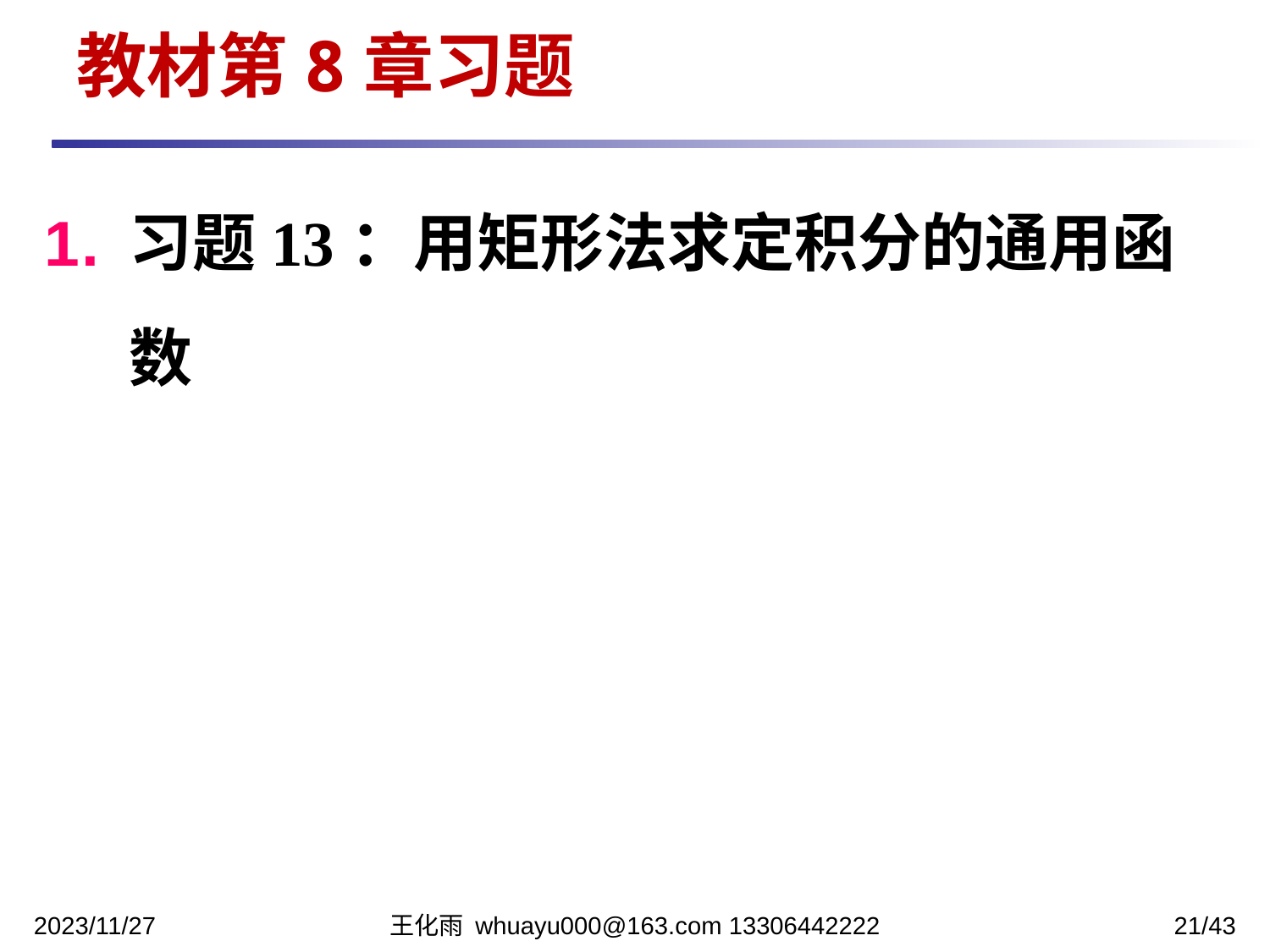

教材第8章习题
习题13：用矩形法求定积分的通用函数

2023/11/27
王化雨 whuayu000@163.com 13306442222
21/43